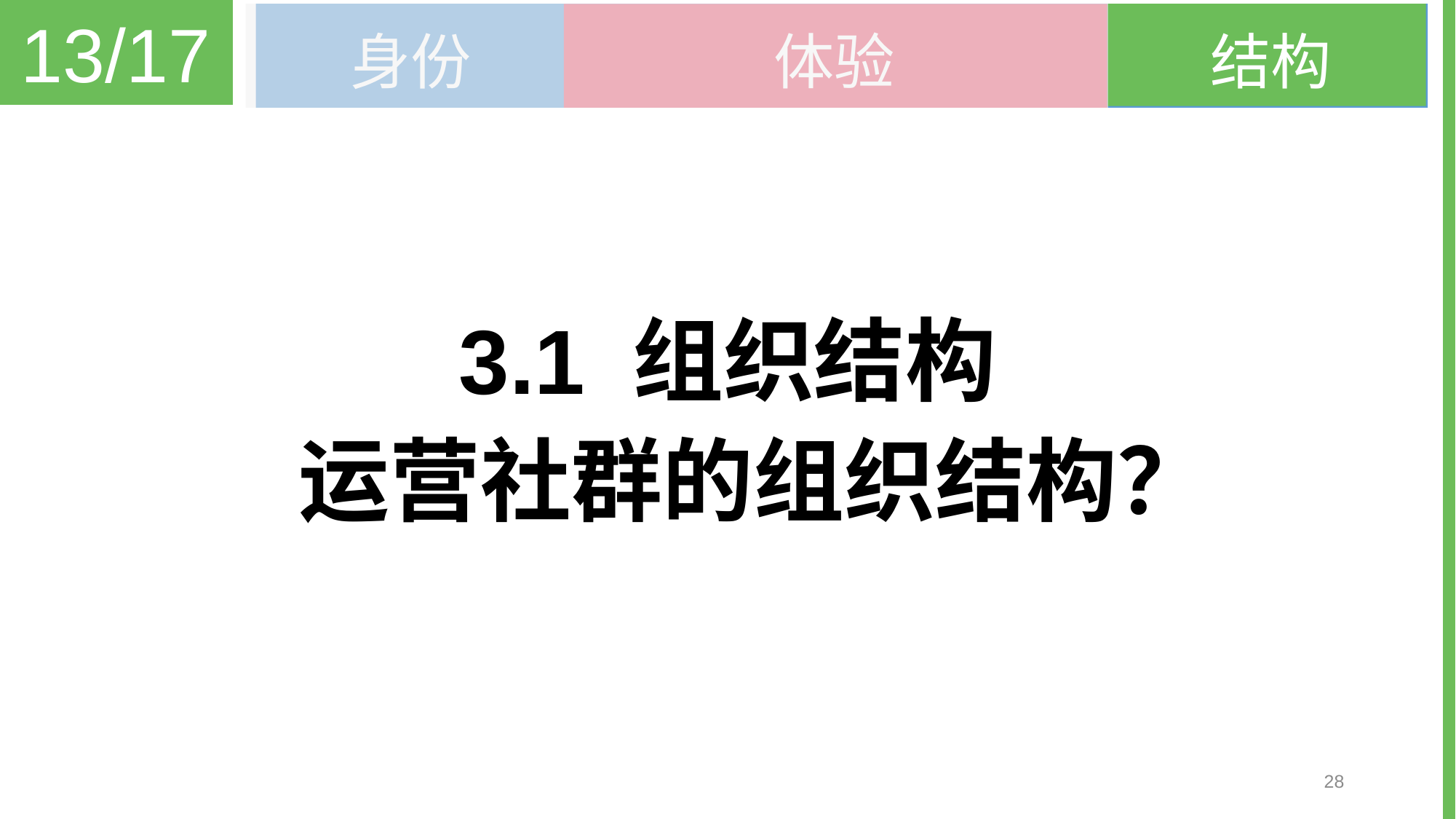

13/17

结构
身份
体验
# 3.1 组织结构
运营社群的组织结构？
28